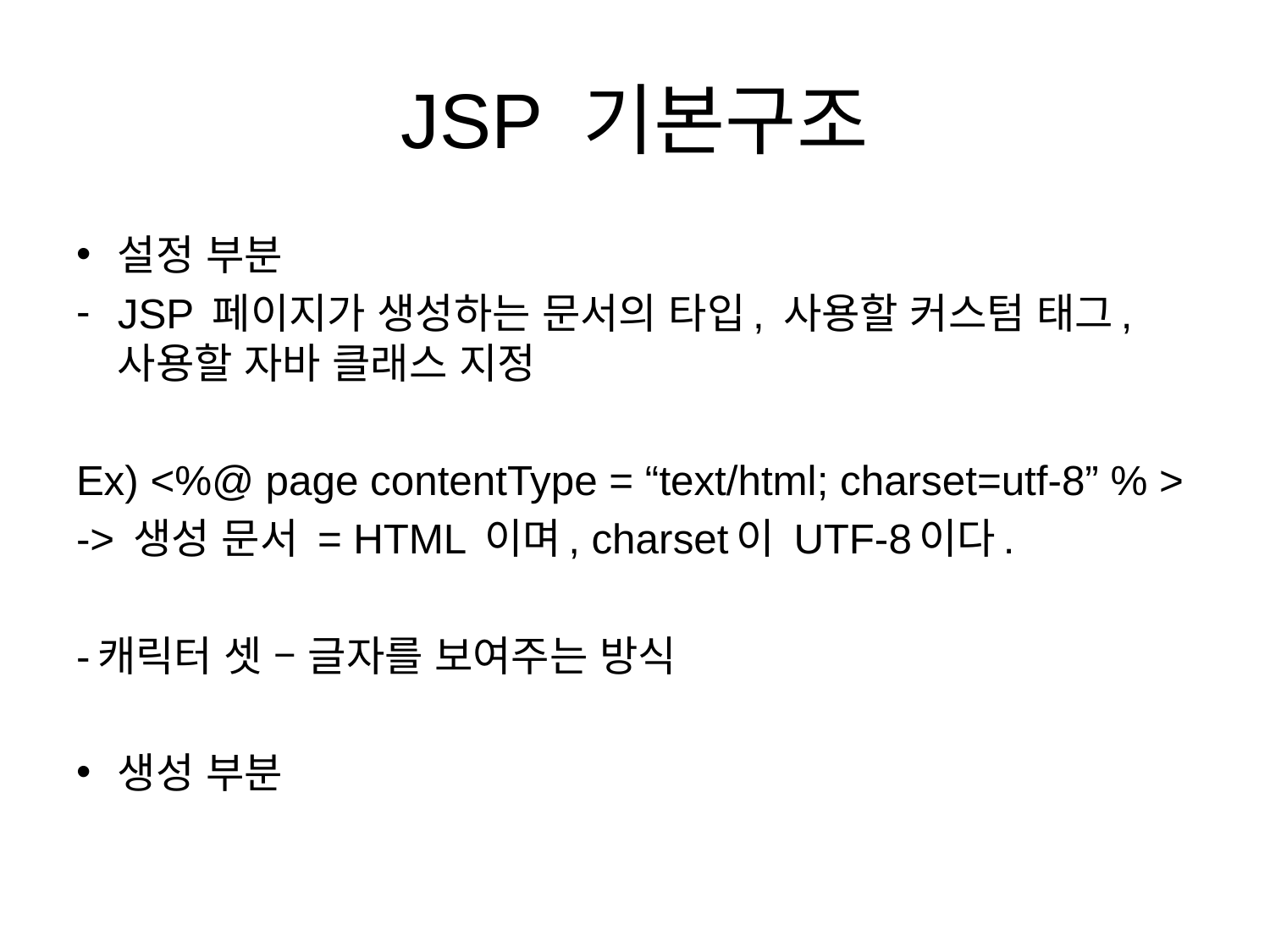

# JSP 기본구조
설정 부분
JSP 페이지가 생성하는 문서의 타입, 사용할 커스텀 태그, 사용할 자바 클래스 지정

Ex) <%@ page contentType = “text/html; charset=utf-8” % >
-> 생성 문서 = HTML 이며, charset이 UTF-8이다.

-캐릭터 셋 – 글자를 보여주는 방식

생성 부분